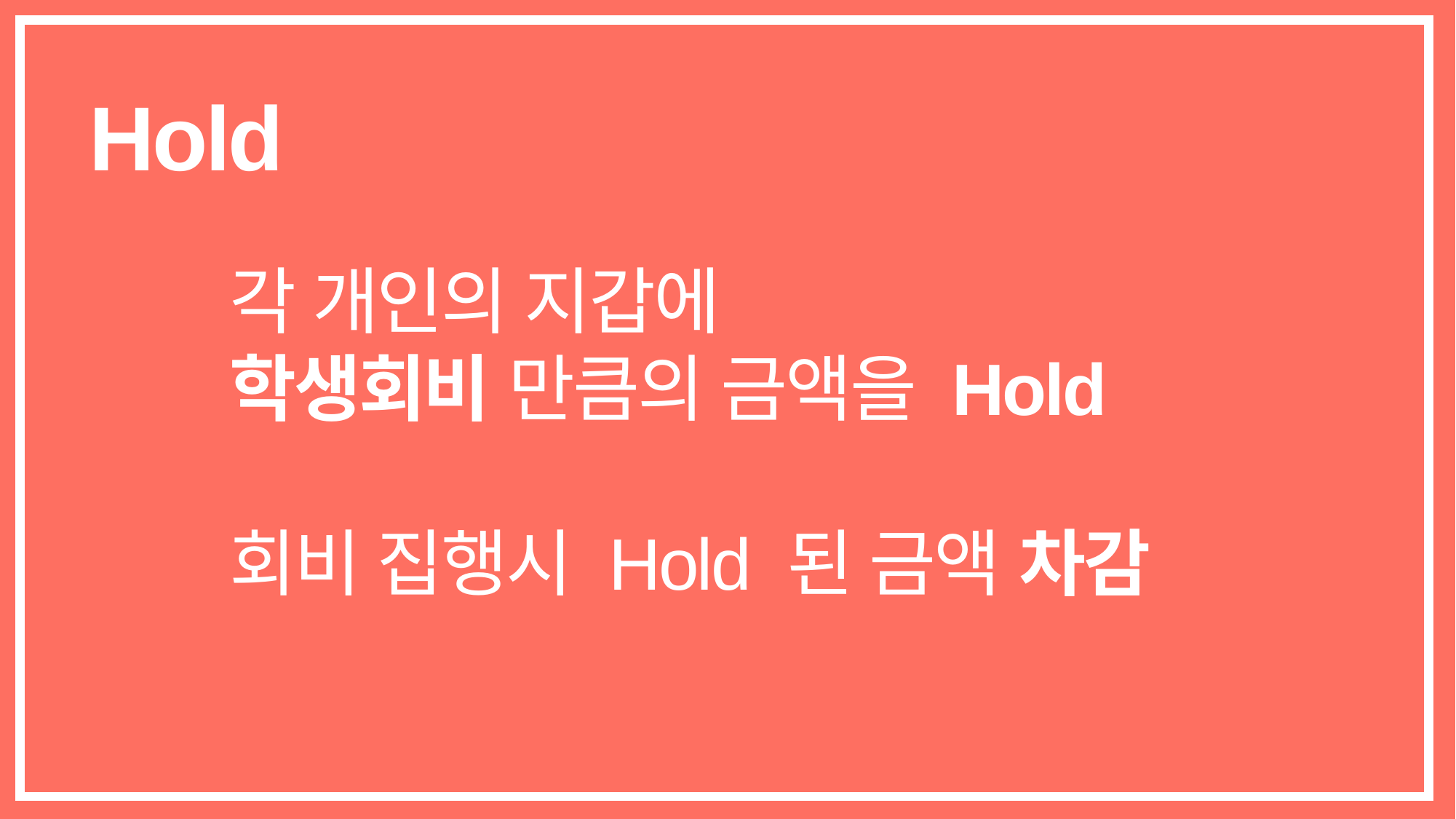

Hold
각 개인의 지갑에
학생회비 만큼의 금액을 Hold

회비 집행시 Hold 된 금액 차감